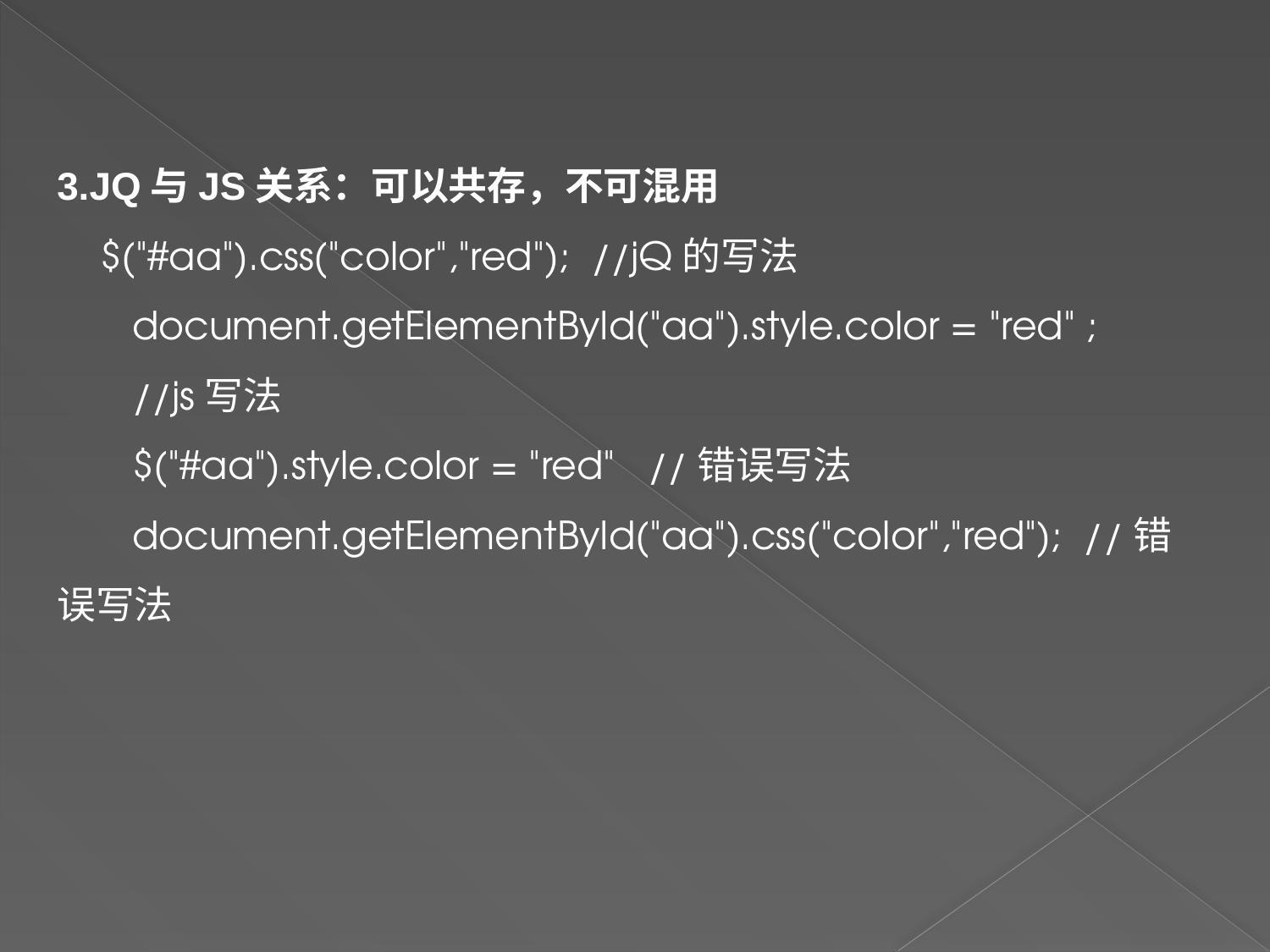

3.JQ与JS关系：可以共存，不可混用
    $("#aa").css("color","red");  //jQ的写法
       document.getElementById("aa").style.color = "red" ;
       //js写法
       $("#aa").style.color = "red"   //错误写法
       document.getElementById("aa").css("color","red");  //错误写法